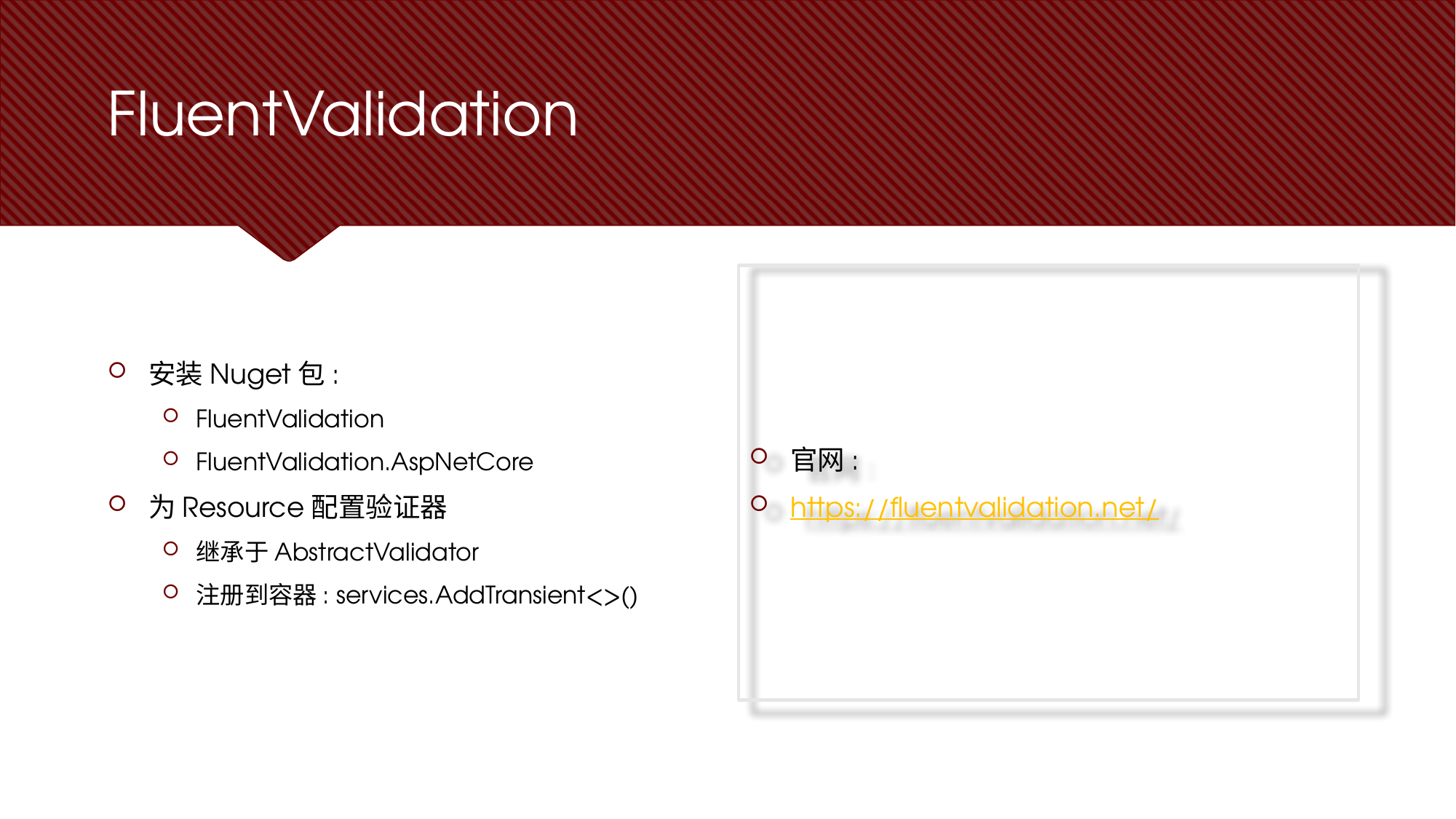

# FluentValidation
官网:
https://fluentvalidation.net/
安装Nuget包:
FluentValidation
FluentValidation.AspNetCore
为Resource配置验证器
继承于AbstractValidator
注册到容器: services.AddTransient<>()